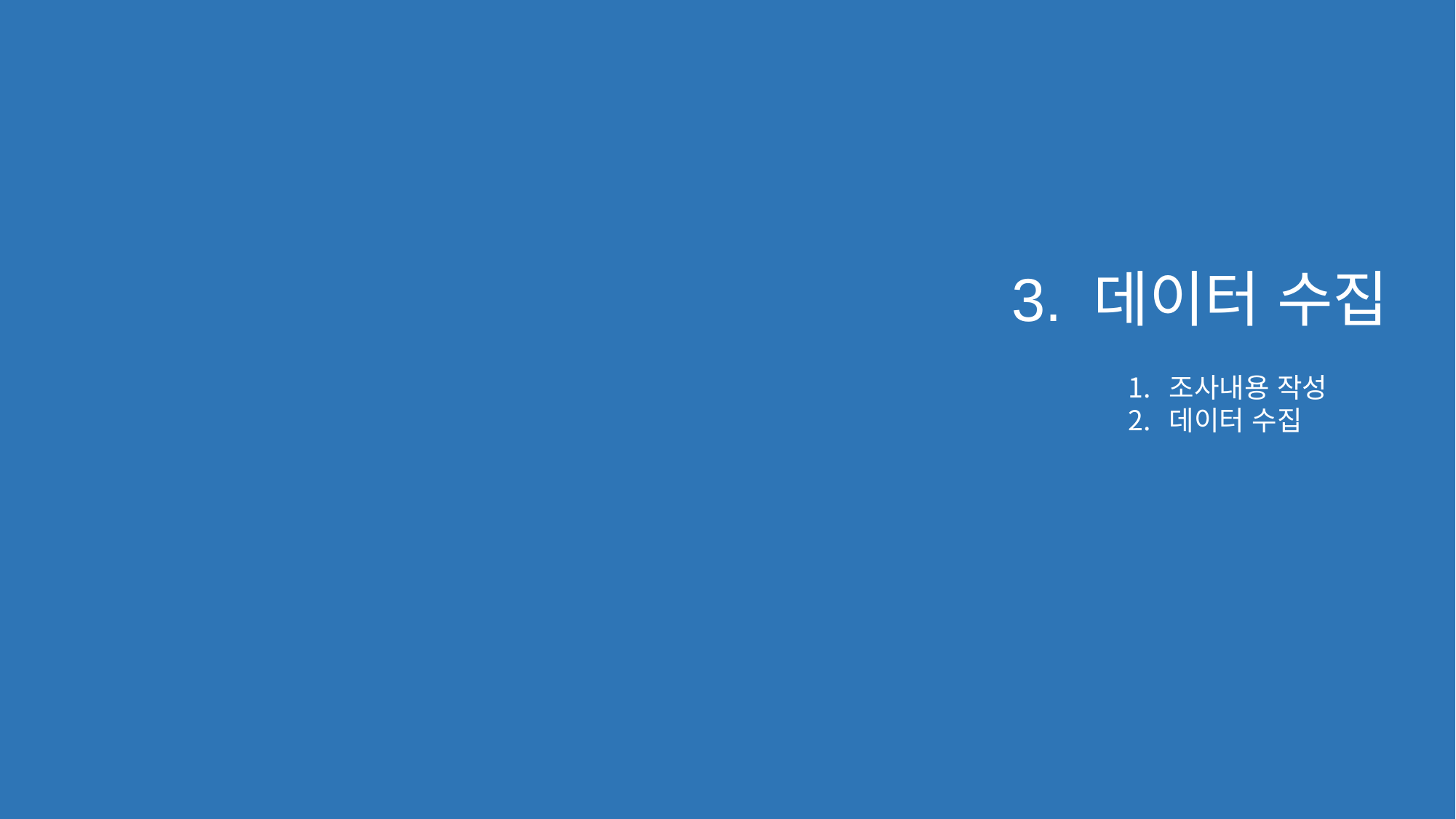

3. 데이터 수집
조사내용 작성
데이터 수집